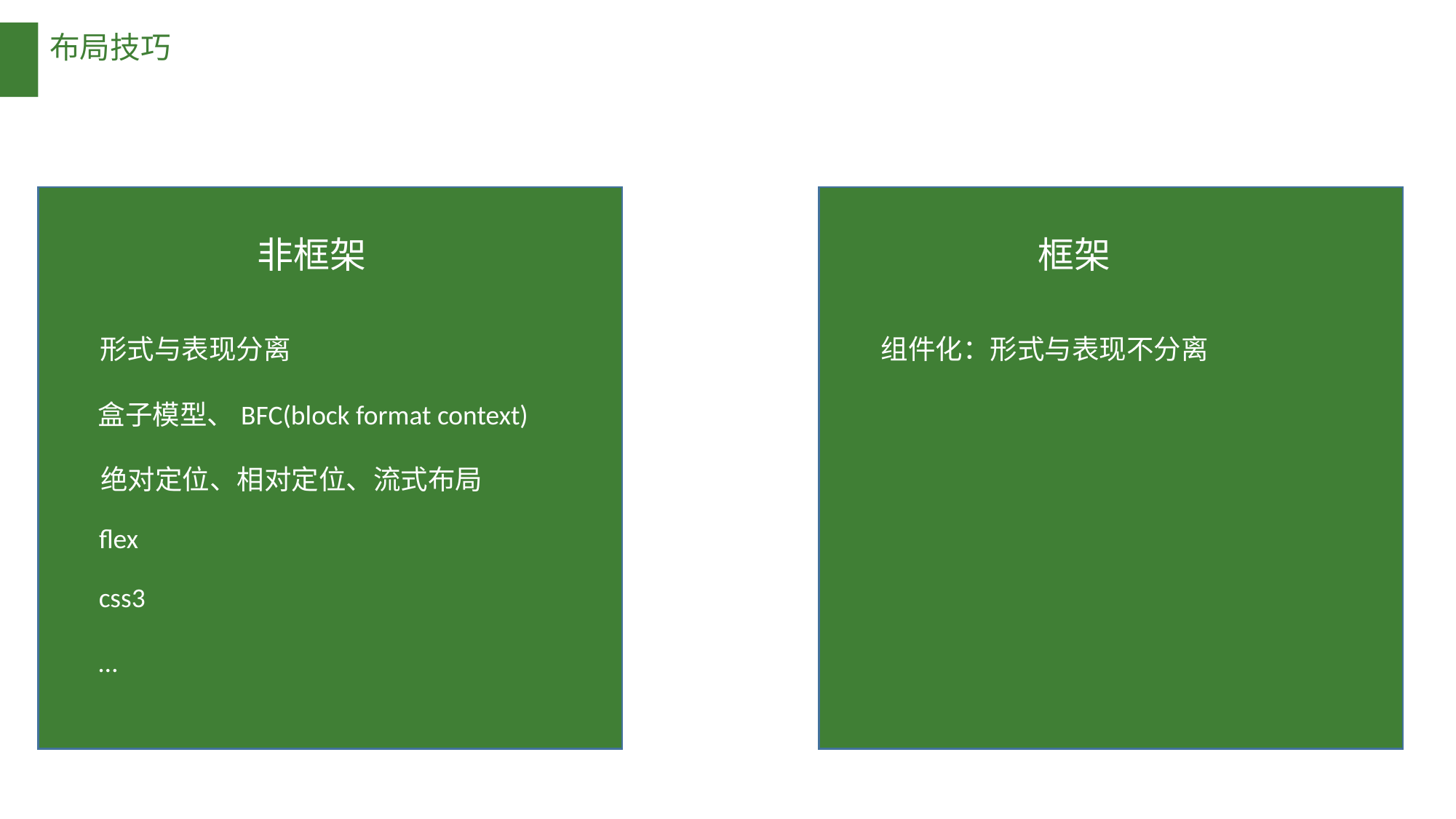

布局技巧

非框架
框架
形式与表现分离
组件化：形式与表现不分离
盒子模型、BFC(block format context)
绝对定位、相对定位、流式布局
flex
css3
…